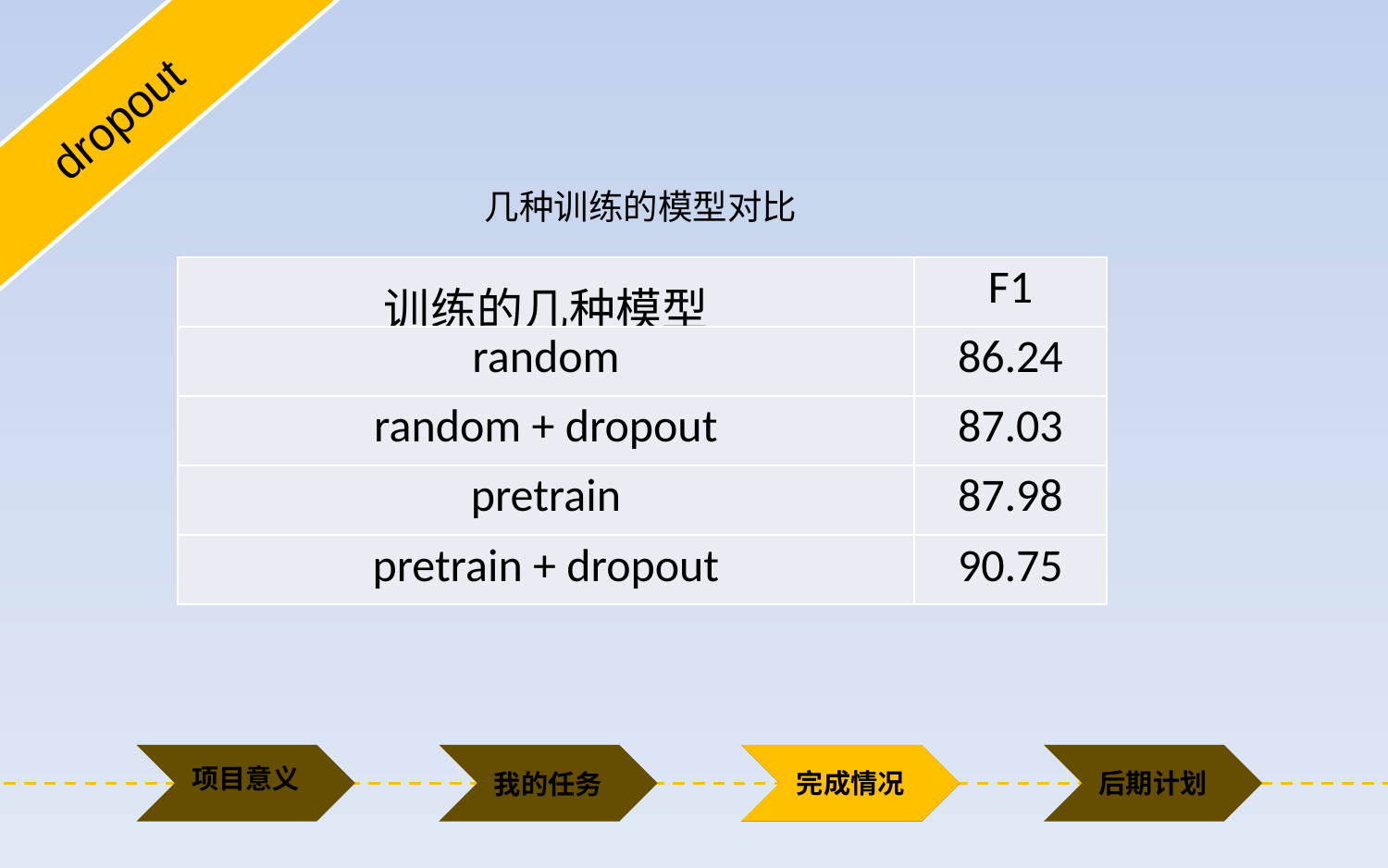

dropout
几种训练的模型对比
| 训练的几种模型 | F1 |
| --- | --- |
| random | 86.24 |
| random + dropout | 87.03 |
| pretrain | 87.98 |
| pretrain + dropout | 90.75 |
完成情况

项目意义
后期计划
我的任务